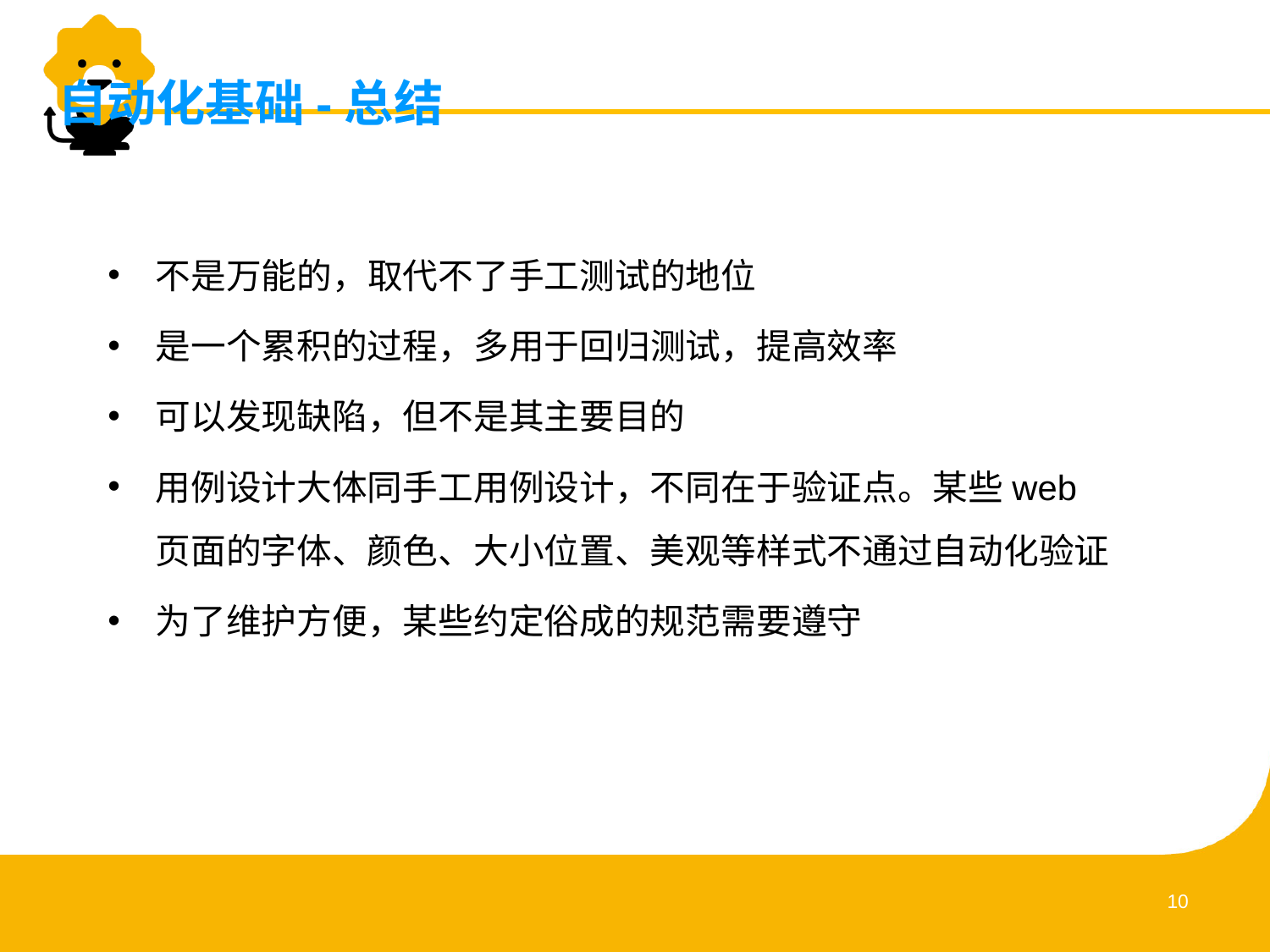

# 自动化基础-总结
不是万能的，取代不了手工测试的地位
是一个累积的过程，多用于回归测试，提高效率
可以发现缺陷，但不是其主要目的
用例设计大体同手工用例设计，不同在于验证点。某些web页面的字体、颜色、大小位置、美观等样式不通过自动化验证
为了维护方便，某些约定俗成的规范需要遵守